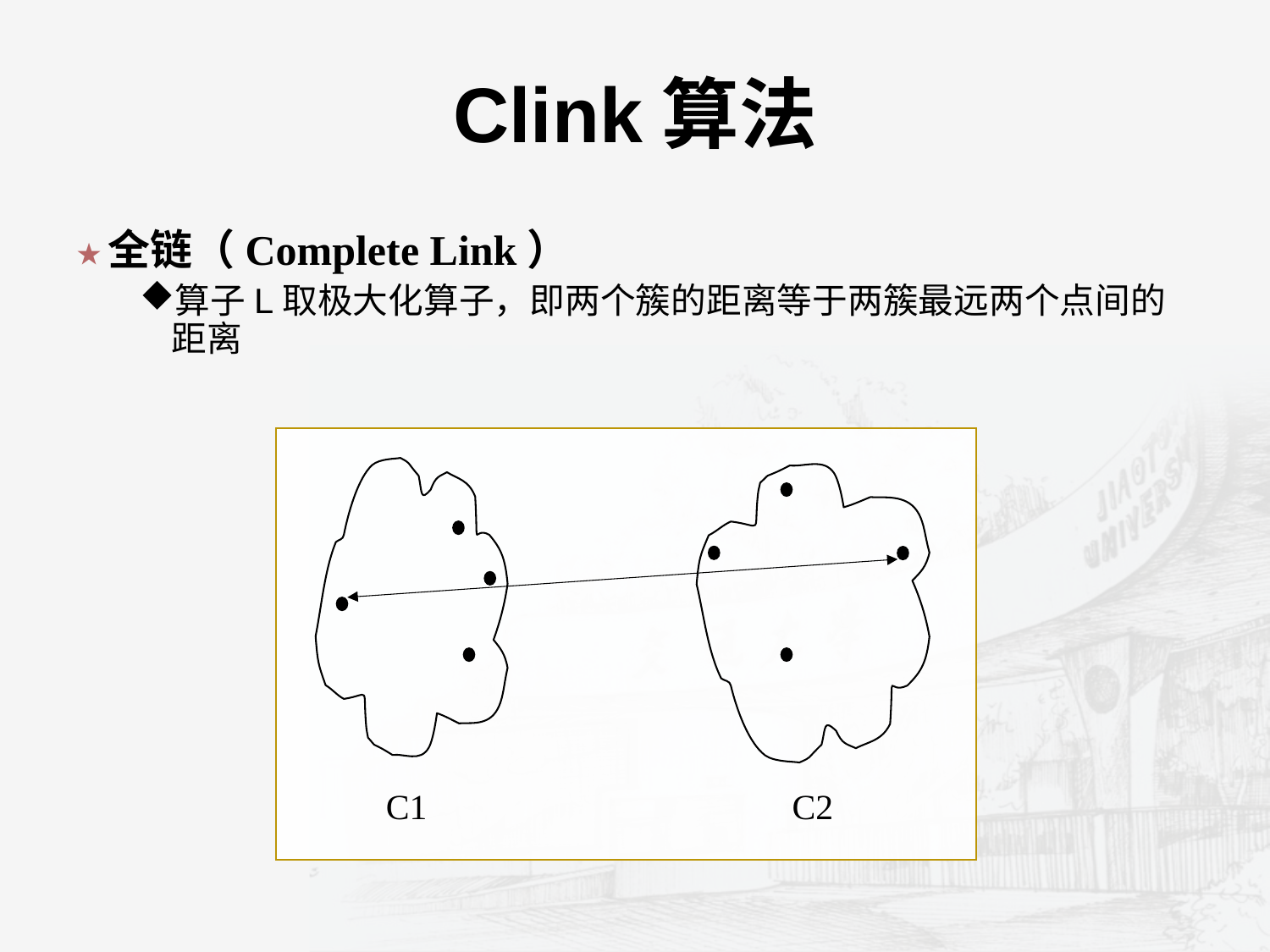

# Clink算法
全链（Complete Link）
算子L取极大化算子，即两个簇的距离等于两簇最远两个点间的距离

C1
C2